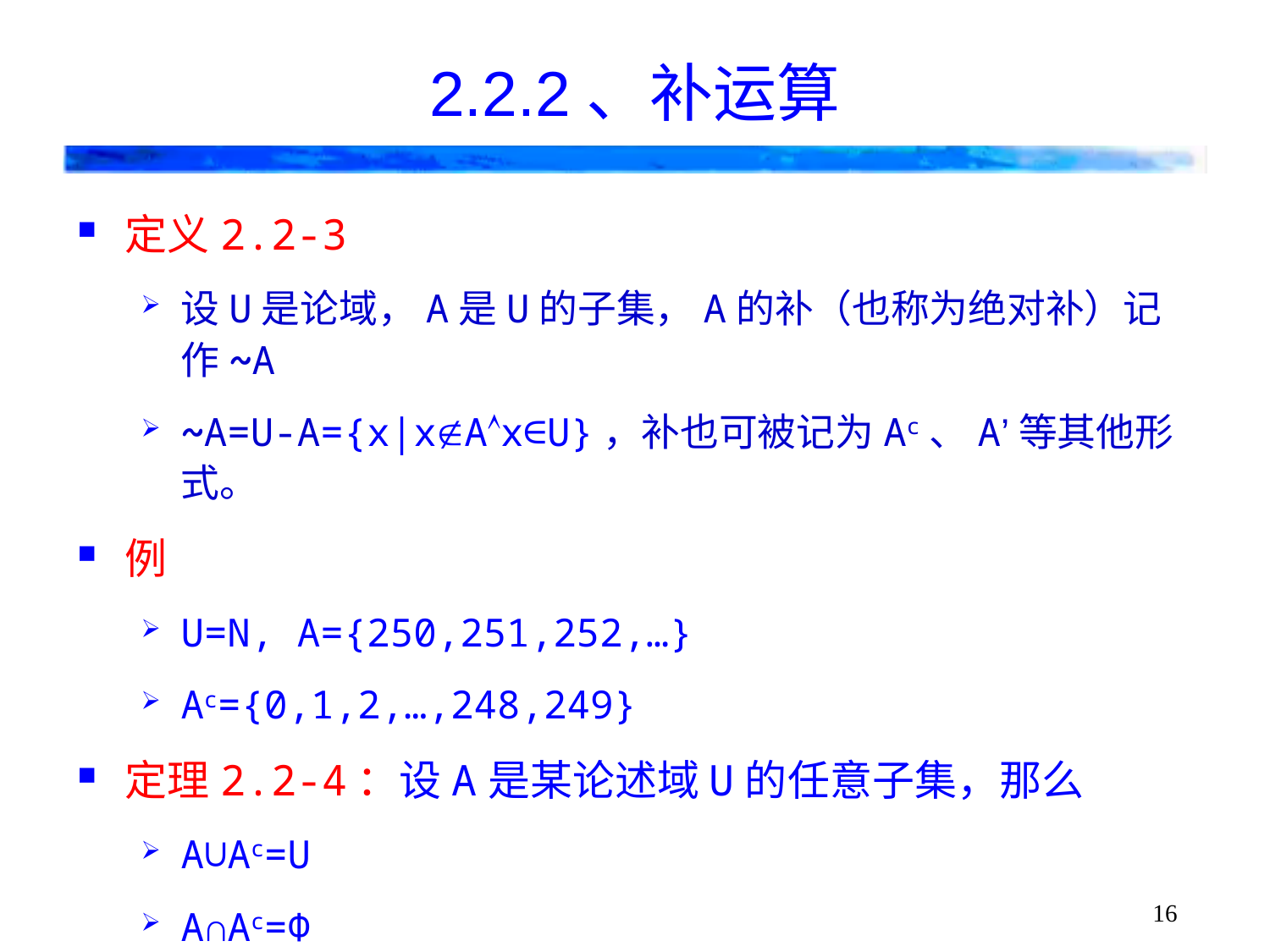

# 2.2.2、补运算
定义2.2-3
设U是论域，A是U的子集，A的补（也称为绝对补）记作~A
~A=U-A={x|x∉A∧x∈U}，补也可被记为Ac、A’等其他形式。
例
U=N, A={250,251,252,…}
Ac={0,1,2,…,248,249}
定理2.2-4：设A是某论述域U的任意子集，那么
A∪Ac=U
A∩Ac=Φ
16